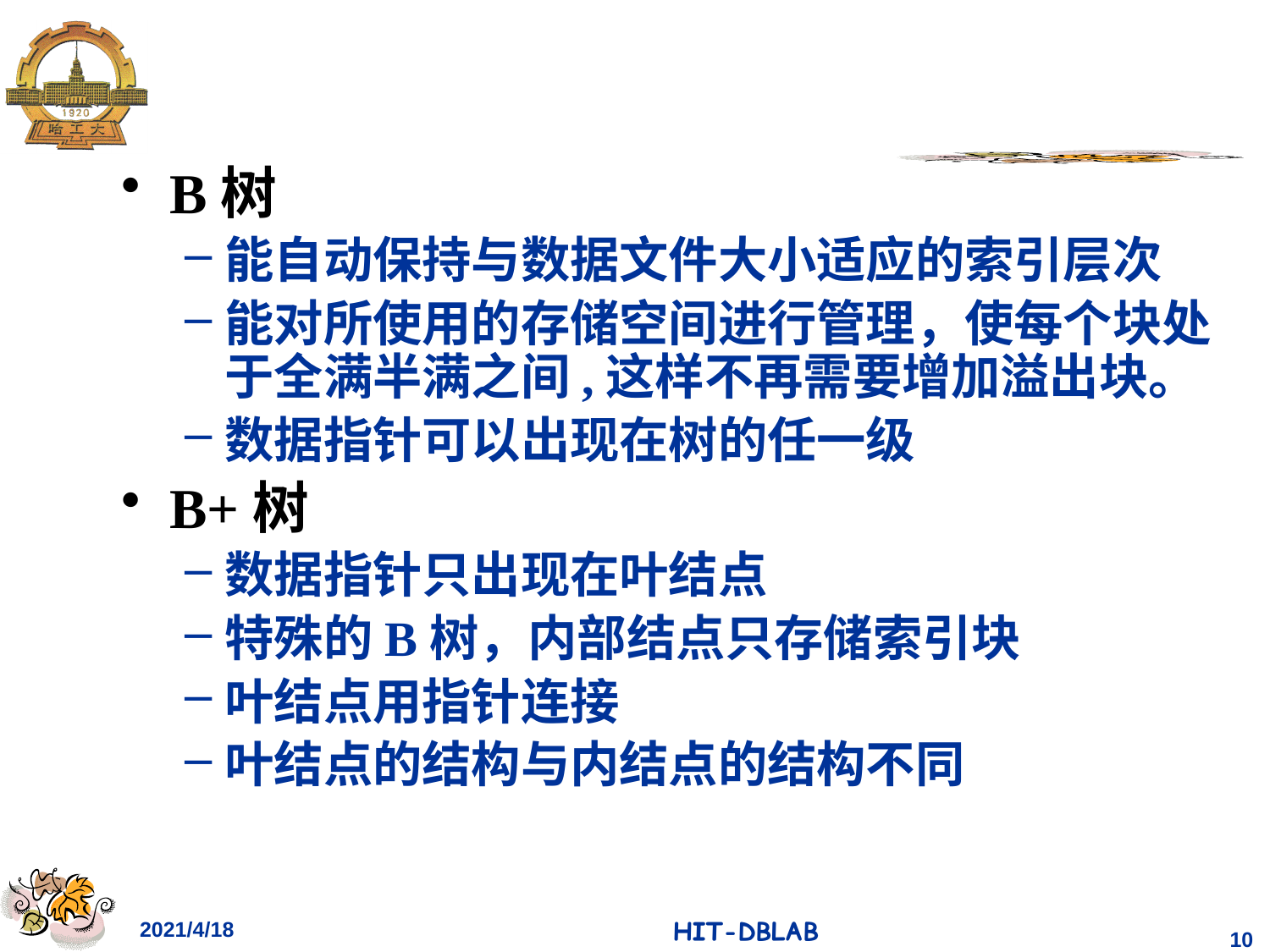

#
B树
能自动保持与数据文件大小适应的索引层次
能对所使用的存储空间进行管理，使每个块处于全满半满之间,这样不再需要增加溢出块。
数据指针可以出现在树的任一级
B+树
数据指针只出现在叶结点
特殊的B树，内部结点只存储索引块
叶结点用指针连接
叶结点的结构与内结点的结构不同

2021/4/18
HIT-DBLAB
108